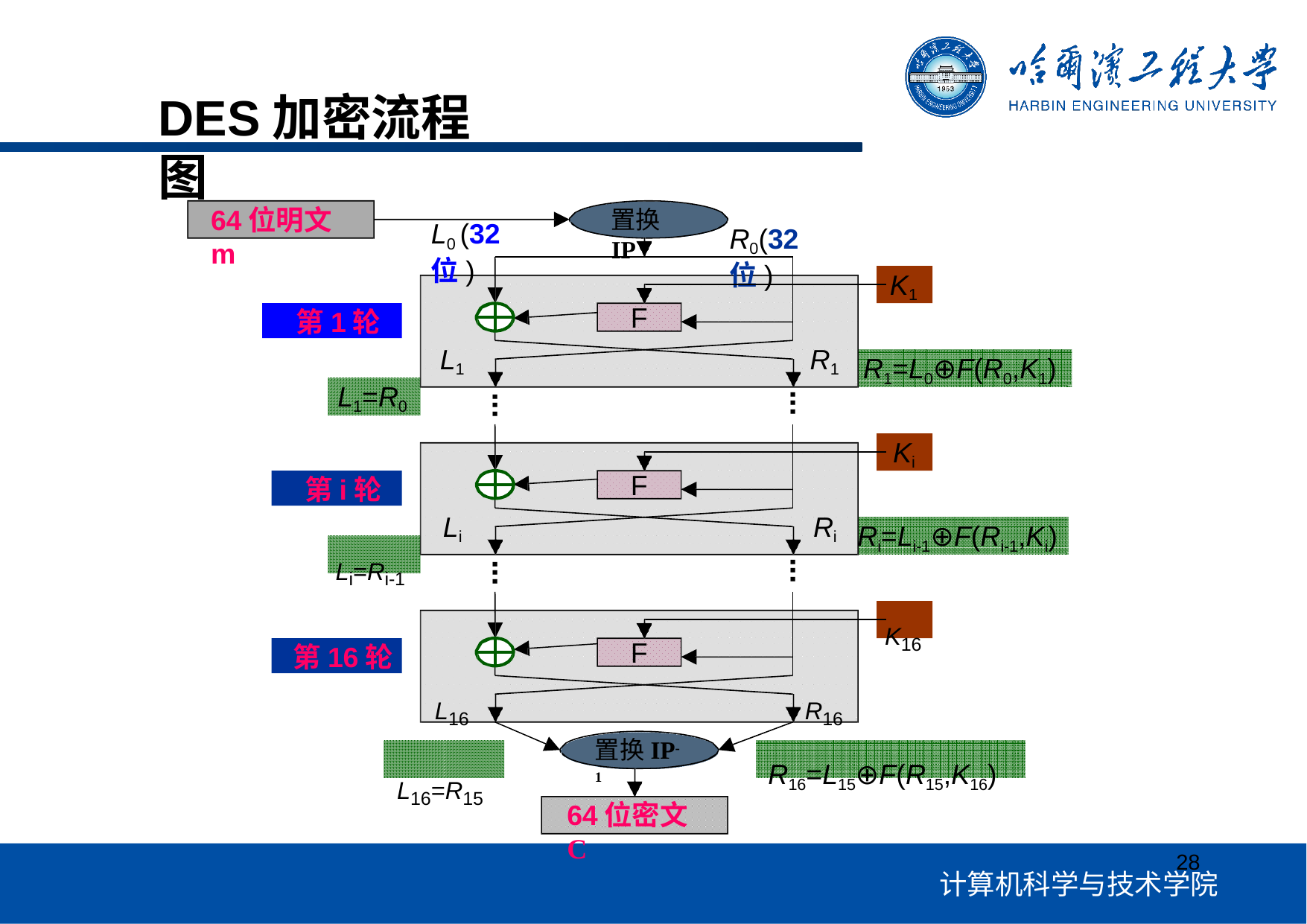

# DES加密流程图

64位明文m

置换IP

L0 (32位)
R0(32位)

K1

F

第1轮

L1
R1
R1=L0⊕F(R0,K1)

L1=R0

...
...

Ki

F

第i轮

Li
Ri
Ri=Li-1⊕F(Ri-1,Ki)

Li=Ri-1
...
...

K16

F

第16轮

L16
L16=R15
R16
R16=L15⊕F(R15,K16)

置换IP-1

64位密文C

28